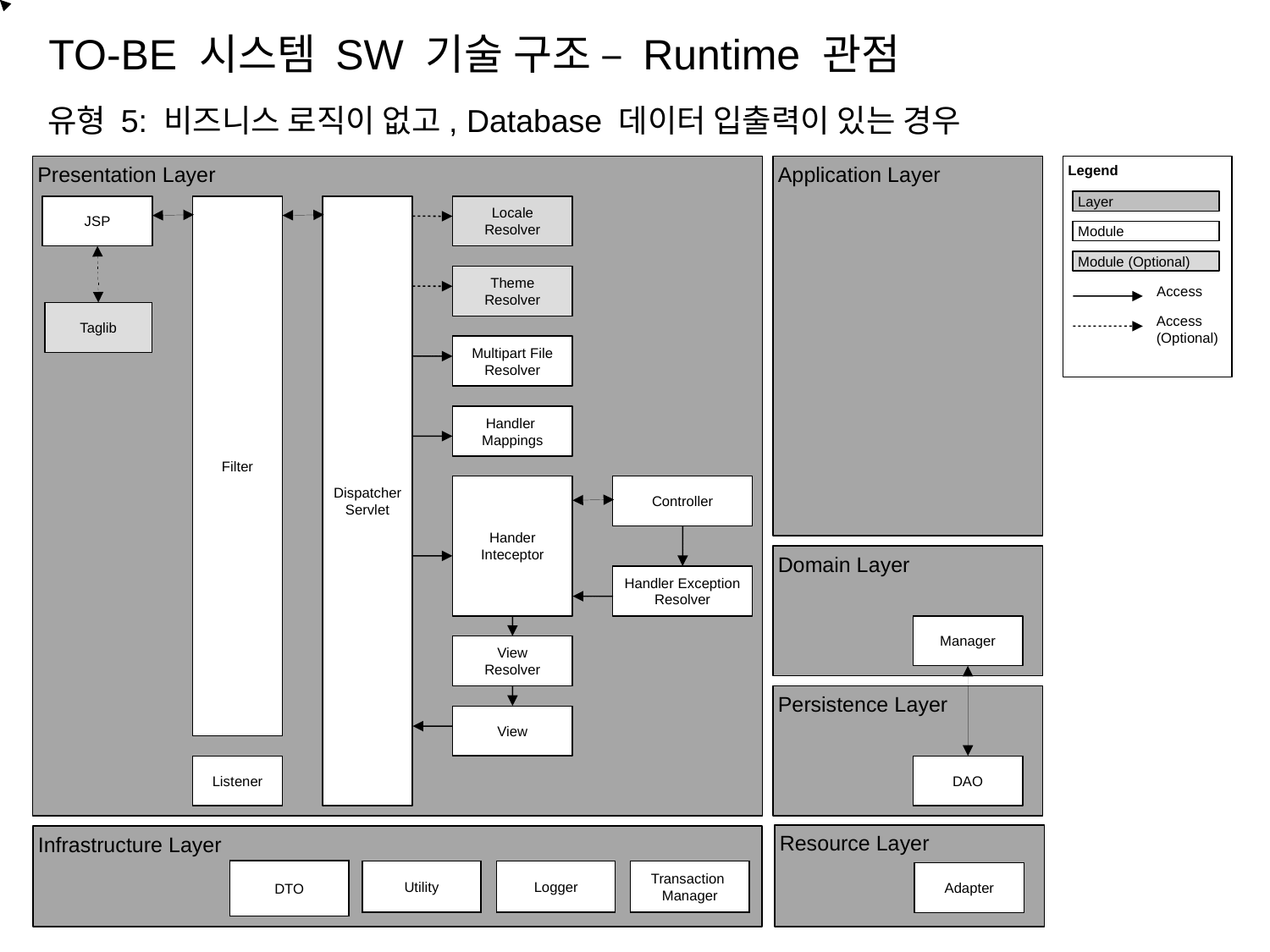

TO-BE 시스템 SW 기술 구조 – Runtime 관점
유형 5: 비즈니스 로직이 없고, Database 데이터 입출력이 있는 경우
Application Layer
Legend
Presentation Layer
Layer
JSP
Filter
Dispatcher
Servlet
Locale
Resolver

Module

Module (Optional)
Theme
Resolver
Access

Taglib
Access
(Optional)

Multipart File
Resolver

Handler
Mappings

Hander
Inteceptor
Controller

Domain Layer

Handler Exception
Resolver

Manager

View
Resolver

Persistence Layer

View

DAO
Listener
Resource Layer
Infrastructure Layer
DTO
Utility
Logger
Transaction
Manager
Adapter